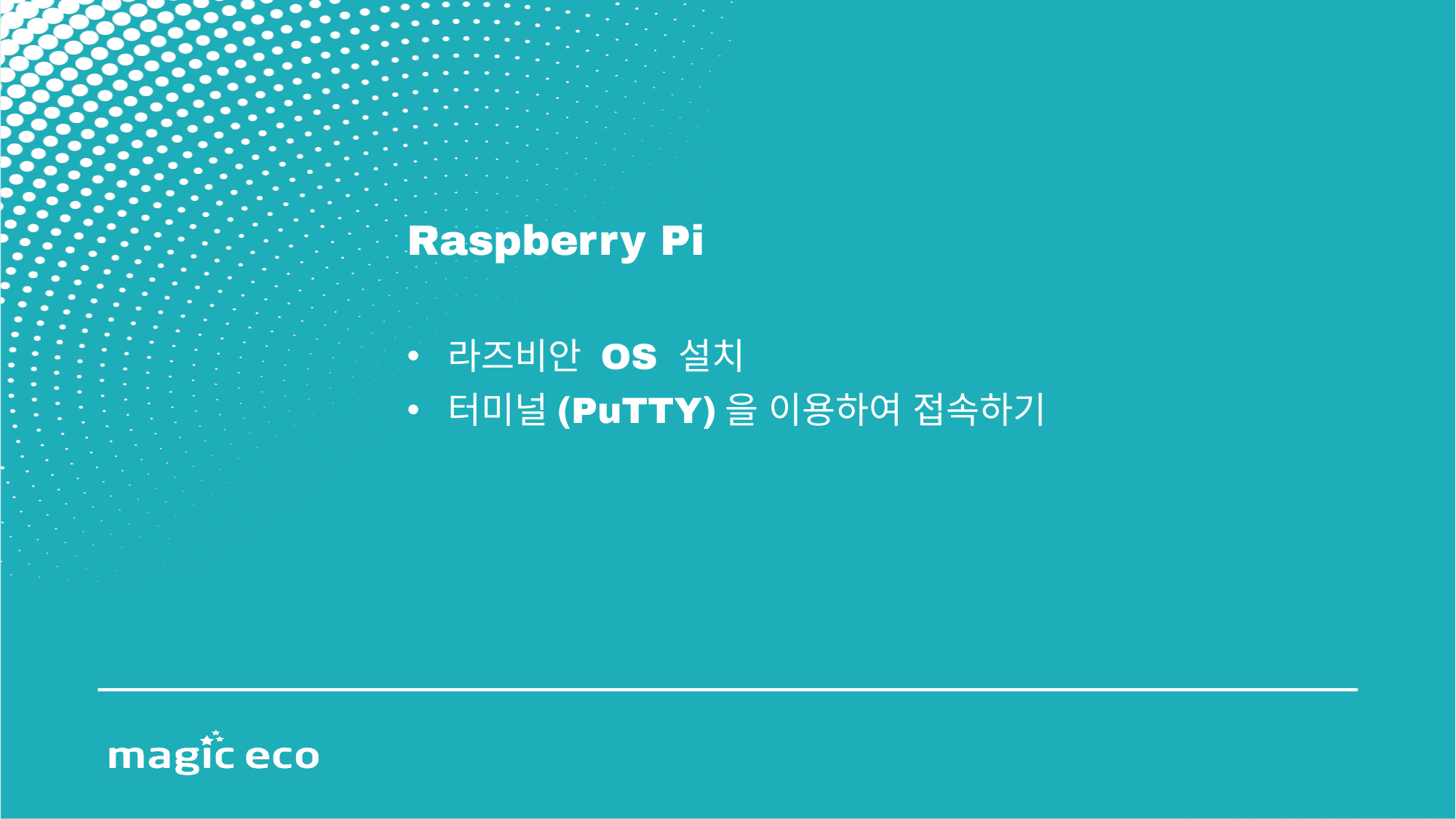

# Raspberry Pi
라즈비안 OS 설치
터미널(PuTTY)을 이용하여 접속하기